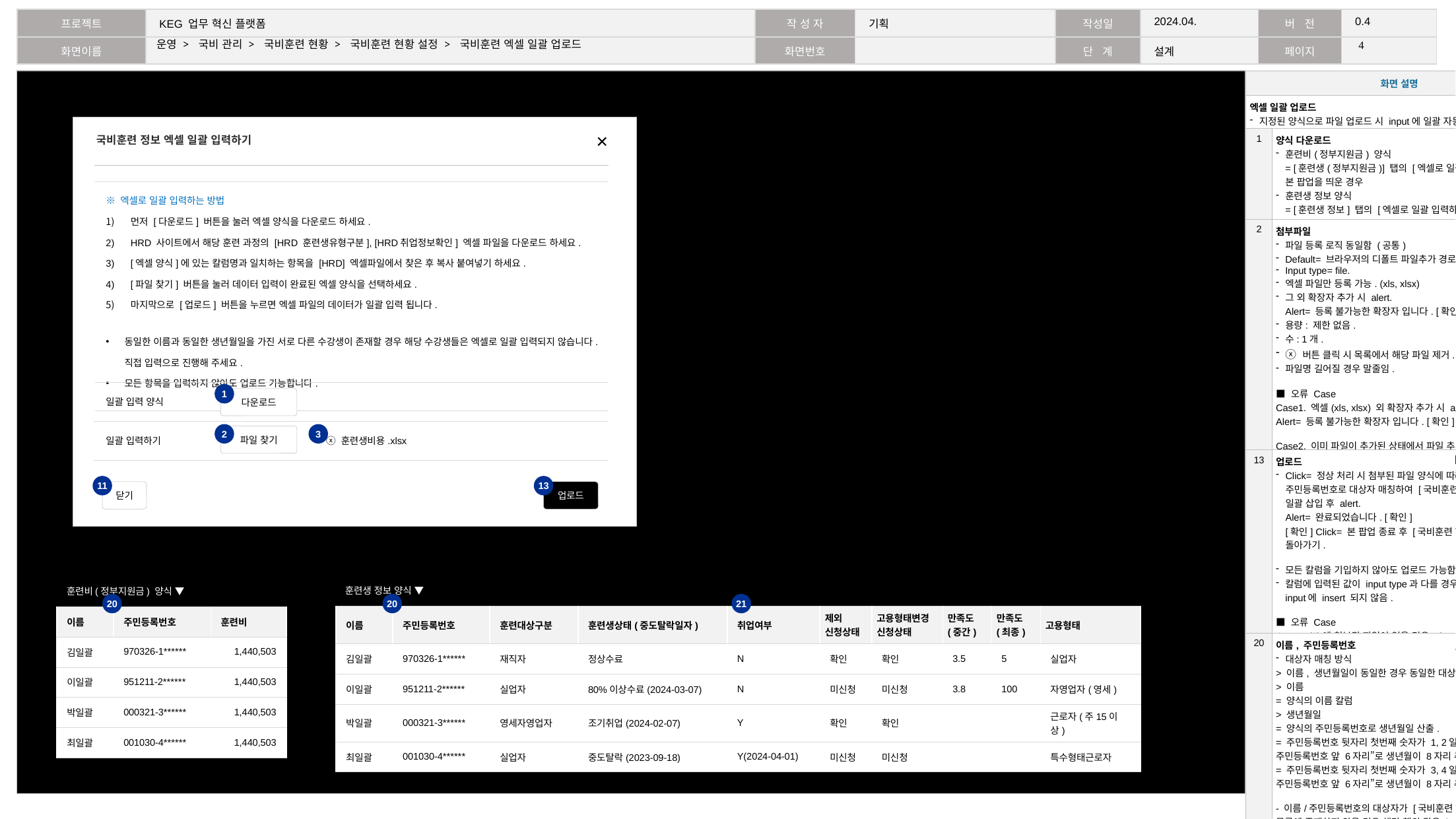

4

# 운영 > 국비 관리 > 국비훈련 현황 > 국비훈련 현황 설정 > 국비훈련 엑셀 일괄 업로드
| 화면 설명 |  |
| --- | --- |
| 엑셀 일괄 업로드 지정된 양식으로 파일 업로드 시 input에 일괄 자동 입력되는 기능. |  |
| 1 | 양식 다운로드 훈련비(정부지원금) 양식 = [훈련생(정부지원금)] 탭의 [엑셀로 일괄 입력하기]를 눌러서 본 팝업을 띄운 경우 훈련생 정보 양식 = [훈련생 정보] 탭의 [엑셀로 일괄 입력하기]를 눌러서 본 팝업을 띄운 경우 |
| 2 | 첨부파일 파일 등록 로직 동일함 (공통) Default= 브라우저의 디폴트 파일추가 경로 호출. Input type= file. 엑셀 파일만 등록 가능. (xls, xlsx) 그 외 확장자 추가 시 alert. Alert= 등록 불가능한 확장자 입니다. [확인] 용량: 제한 없음. 수: 1개. ⓧ 버튼 클릭 시 목록에서 해당 파일 제거. 파일명 길어질 경우 말줄임. ■ 오류 Case Case1. 엑셀(xls, xlsx) 외 확장자 추가 시 alert. Alert= 등록 불가능한 확장자 입니다. [확인] Case2. 이미 파일이 추가된 상태에서 파일 추가 시 Alert= 이미 청부된 파일이 있습니다. 기존 파일을 삭제 후 추가해 주세요. [확인] |
| 13 | 업로드 Click= 정상 처리 시 첨부된 파일 양식에 따라 이름/주민등록번호로 대상자 매칭하여 [국비훈련 현황 설정] 팝업에 값 일괄 삽입 후 alert. Alert= 완료되었습니다. [확인] [확인] Click= 본 팝업 종료 후 [국비훈련 현황 설정] 팝업으로 돌아가기. 모든 칼럼을 기입하지 않아도 업로드 가능함. 칼럼에 입력된 값이 input type과 다를 경우 업로드는 가능하나 input에 insert 되지 않음. ■ 오류 Case Case1. (3)에 첨부된 파일이 없을 경우 alert. Alert= [파일 찾기]로 업로드할 파일을 첨부해 주세요 [확인] |
| 20 | 이름, 주민등록번호 대상자 매칭 방식 > 이름, 생년월일이 동일한 경우 동일한 대상으로 판단함. > 이름 = 양식의 이름 칼럼 > 생년월일 = 양식의 주민등록번호로 생년월일 산출. = 주민등록번호 뒷자리 첫번째 숫자가 1, 2일 경우 “19” + “주민등록번호 앞 6자리”로 생년월이 8자리 추출. = 주민등록번호 뒷자리 첫번째 숫자가 3, 4일 경우 “20” + “주민등록번호 앞 6자리”로 생년월이 8자리 추출. - 이름/주민등록번호의 대상자가 [국비훈련 현황 설정] 팝업 목록에 존재하지 않을 경우 해당 행의 값은 insert 되지 않음. 이름/주민등록번호가 동일한 서로 다른 수강생이 존재할 경우 해당 행의 값은 insert 되지 않음. - 이름/주민등록번호 중 하나만 입력된 경우 해당 행의 값은 insert 되지 않음. |
| 21 | 취업여부 - Y (날짜 없는 형태)일 경우 업로드 시 > [취업여부]= Y(고보미가입) 으로 입력됨. - Y(날짜 있는 형태)일 경우 업로드 시 > [취업여부]= Y 로 입력됨. > [고용보험가입일]에 해당 날짜가 기입됨. 이 때 회사명/취업일/퇴사일 항목은 null. |
국비훈련 정보 엑셀 일괄 입력하기
| ※ 엑셀로 일괄 입력하는 방법 먼저 [다운로드] 버튼을 눌러 엑셀 양식을 다운로드 하세요. HRD 사이트에서 해당 훈련 과정의 [HRD 훈련생유형구분], [HRD취업정보확인] 엑셀 파일을 다운로드 하세요. [엑셀 양식]에 있는 칼럼명과 일치하는 항목을 [HRD] 엑셀파일에서 찾은 후 복사 붙여넣기 하세요. [파일 찾기] 버튼을 눌러 데이터 입력이 완료된 엑셀 양식을 선택하세요. 마지막으로 [업로드] 버튼을 누르면 엑셀 파일의 데이터가 일괄 입력 됩니다. 동일한 이름과 동일한 생년월일을 가진 서로 다른 수강생이 존재할 경우 해당 수강생들은 엑셀로 일괄 입력되지 않습니다. 직접 입력으로 진행해 주세요. 모든 항목을 입력하지 않아도 업로드 가능합니다. |
| --- |
| 일괄 입력 양식 |  |  |
| --- | --- | --- |
| 일괄 입력하기 |  | ⓧ 훈련생비용.xlsx |
1
다운로드
2
3
파일 찾기
11
13
닫기
업로드
훈련생 정보 양식 ▼
훈련비(정부지원금) 양식 ▼
20
20
21
| 이름 | 주민등록번호 | 훈련대상구분 | 훈련생상태(중도탈락일자) | 취업여부 | 제외 신청상태 | 고용형태변경 신청상태 | 만족도 (중간) | 만족도 (최종) | 고용형태 |
| --- | --- | --- | --- | --- | --- | --- | --- | --- | --- |
| 김일괄 | 970326-1\*\*\*\*\*\* | 재직자 | 정상수료 | N | 확인 | 확인 | 3.5 | 5 | 실업자 |
| 이일괄 | 951211-2\*\*\*\*\*\* | 실업자 | 80%이상수료(2024-03-07) | N | 미신청 | 미신청 | 3.8 | 100 | 자영업자(영세) |
| 박일괄 | 000321-3\*\*\*\*\*\* | 영세자영업자 | 조기취업(2024-02-07) | Y | 확인 | 확인 |  |  | 근로자(주15이상) |
| 최일괄 | 001030-4\*\*\*\*\*\* | 실업자 | 중도탈락(2023-09-18) | Y(2024-04-01) | 미신청 | 미신청 |  |  | 특수형태근로자 |
| 이름 | 주민등록번호 | 훈련비 |
| --- | --- | --- |
| 김일괄 | 970326-1\*\*\*\*\*\* | 1,440,503 |
| 이일괄 | 951211-2\*\*\*\*\*\* | 1,440,503 |
| 박일괄 | 000321-3\*\*\*\*\*\* | 1,440,503 |
| 최일괄 | 001030-4\*\*\*\*\*\* | 1,440,503 |